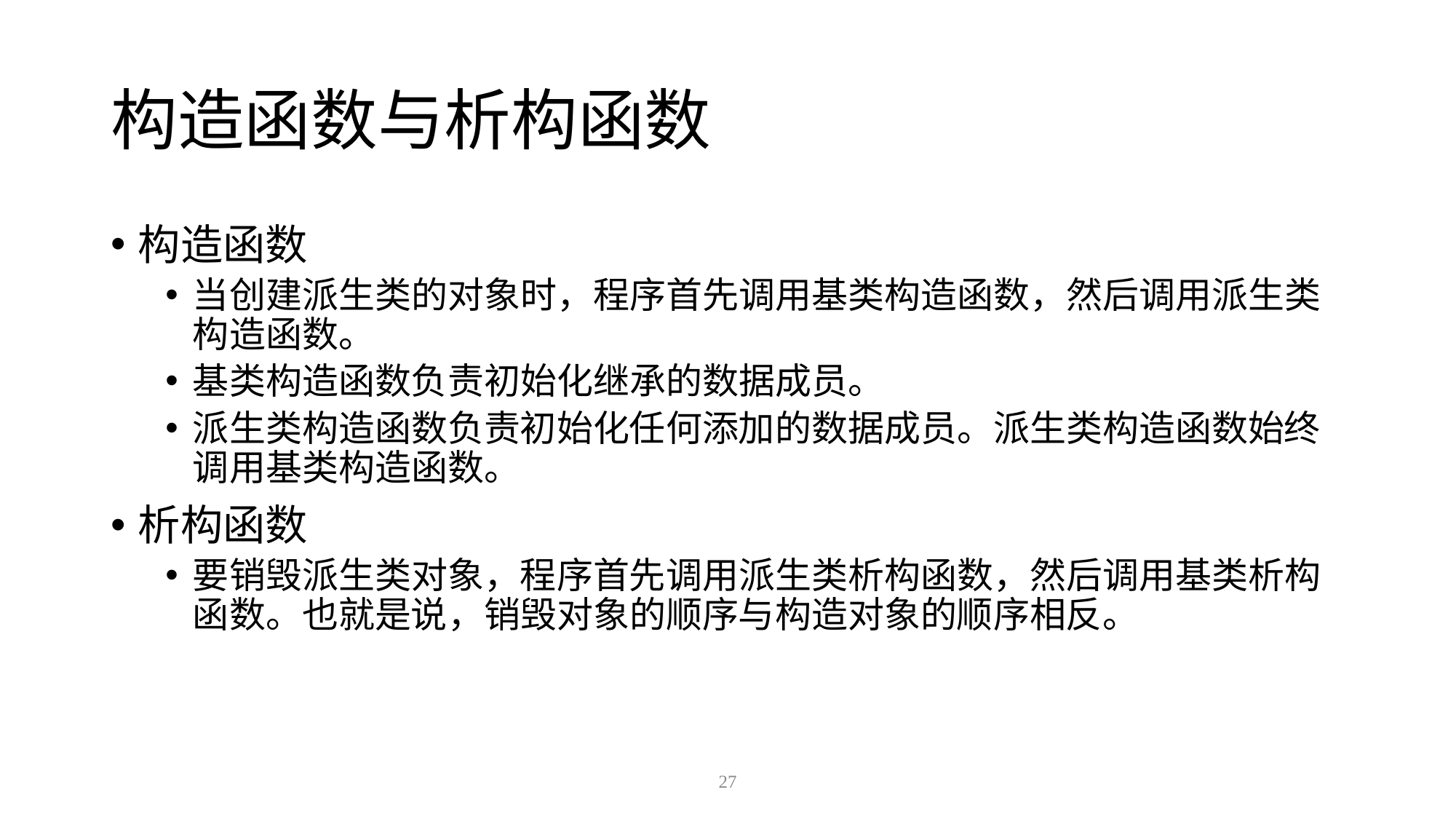

# 构造函数与析构函数
构造函数
当创建派生类的对象时，程序首先调用基类构造函数，然后调用派生类构造函数。
基类构造函数负责初始化继承的数据成员。
派生类构造函数负责初始化任何添加的数据成员。派生类构造函数始终调用基类构造函数。
析构函数
要销毁派生类对象，程序首先调用派生类析构函数，然后调用基类析构函数。也就是说，销毁对象的顺序与构造对象的顺序相反。
27